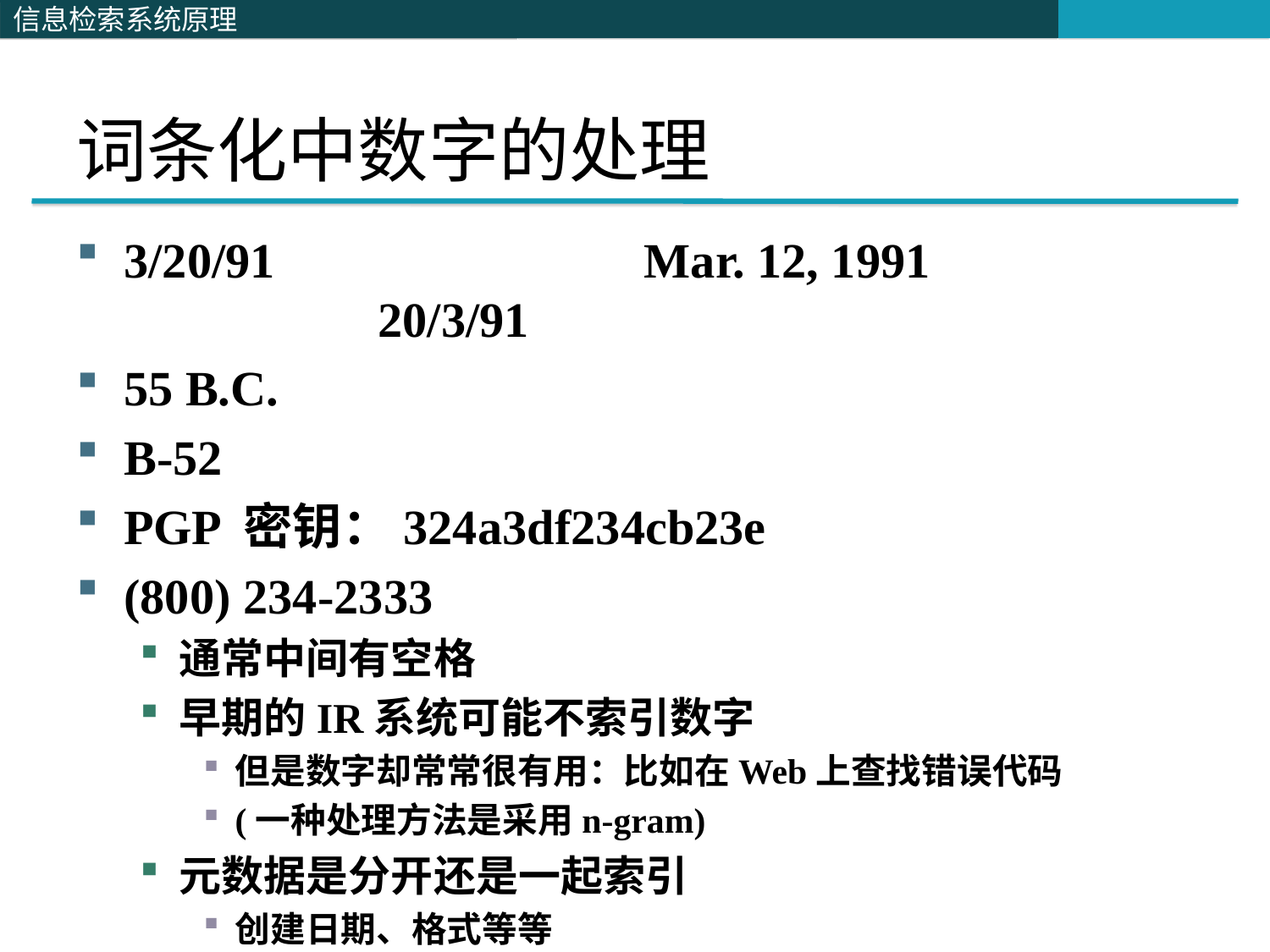

# 词条化中数字的处理
3/20/91			 Mar. 12, 1991				20/3/91
55 B.C.
B-52
PGP 密钥：324a3df234cb23e
(800) 234-2333
通常中间有空格
早期的IR系统可能不索引数字
但是数字却常常很有用：比如在Web上查找错误代码
(一种处理方法是采用n-gram)
元数据是分开还是一起索引
创建日期、格式等等